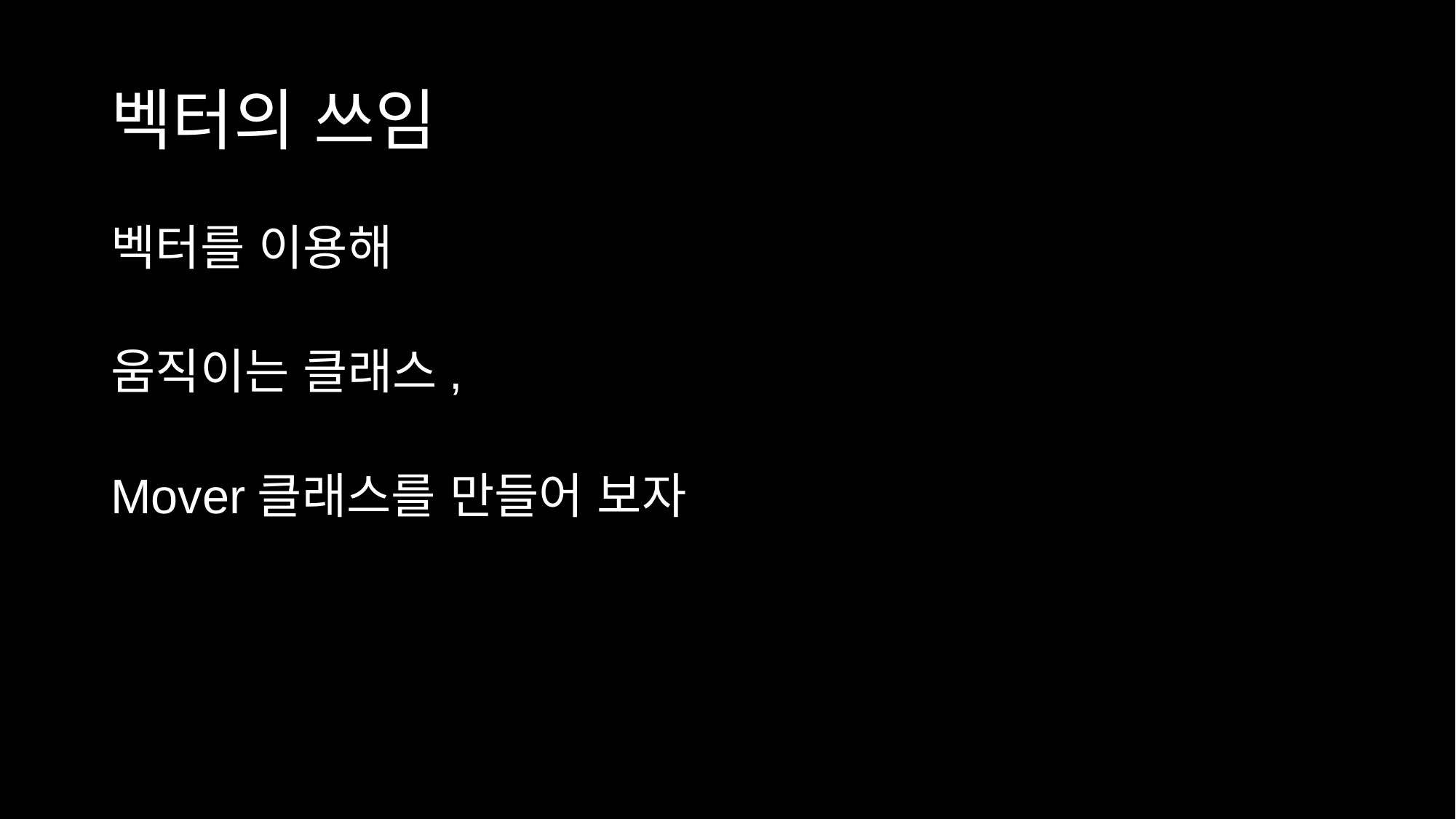

# 벡터의 쓰임
벡터를 이용해

움직이는 클래스,

Mover클래스를 만들어 보자